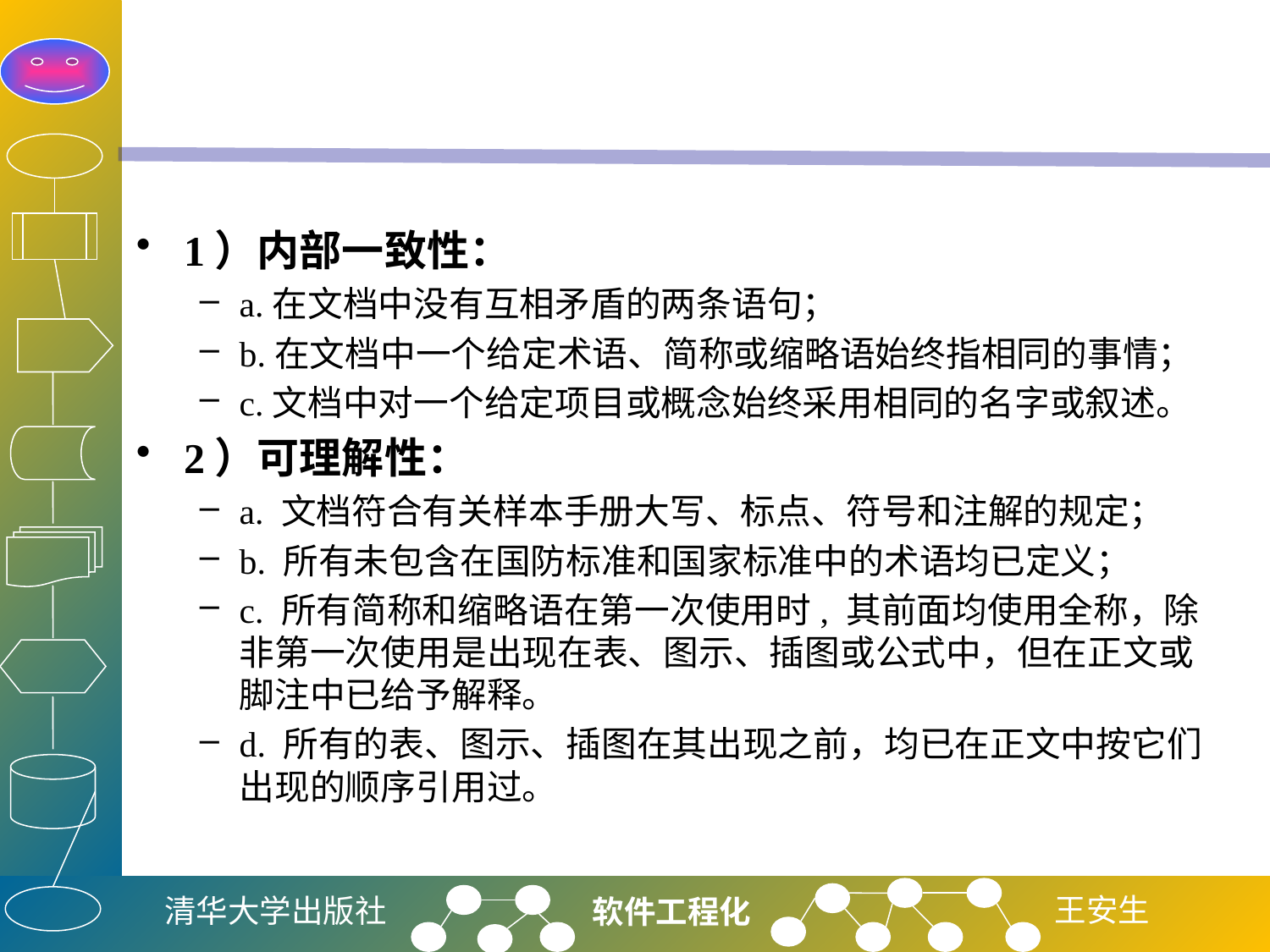

#
1）内部一致性：
a.在文档中没有互相矛盾的两条语句；
b.在文档中一个给定术语、简称或缩略语始终指相同的事情；
c.文档中对一个给定项目或概念始终采用相同的名字或叙述。
2）可理解性：
a. 文档符合有关样本手册大写、标点、符号和注解的规定；
b. 所有未包含在国防标准和国家标准中的术语均已定义；
c. 所有简称和缩略语在第一次使用时, 其前面均使用全称，除非第一次使用是出现在表、图示、插图或公式中，但在正文或脚注中已给予解释。
d. 所有的表、图示、插图在其出现之前，均已在正文中按它们出现的顺序引用过。